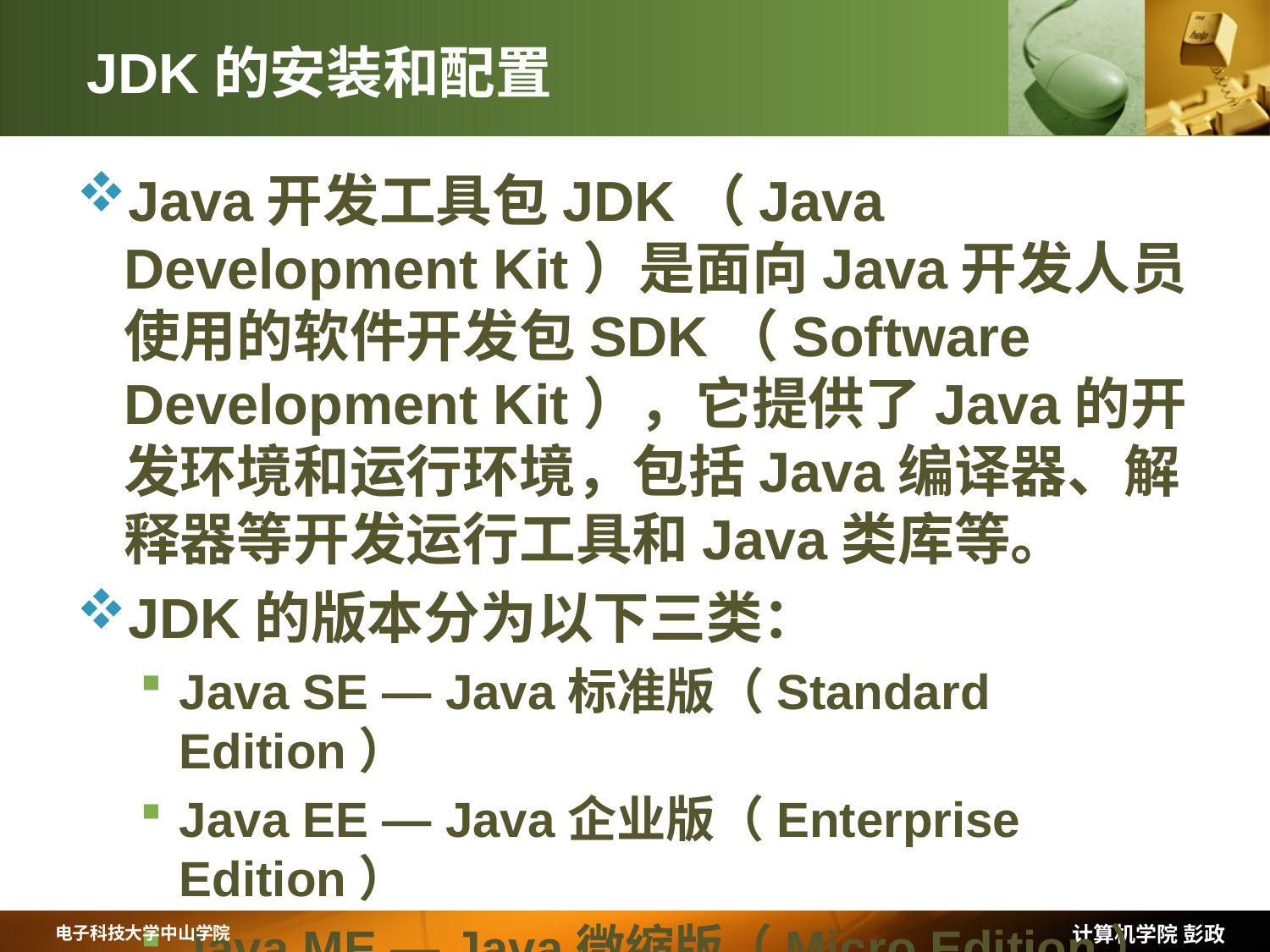

# JDK的安装和配置
Java开发工具包JDK（Java Development Kit）是面向Java开发人员使用的软件开发包SDK（Software Development Kit），它提供了Java的开发环境和运行环境，包括Java编译器、解释器等开发运行工具和Java类库等。
JDK的版本分为以下三类：
Java SE — Java标准版（Standard Edition）
Java EE — Java企业版（Enterprise Edition）
Java ME — Java微缩版（Micro Edition）
计算机学院 彭政
电子科技大学中山学院